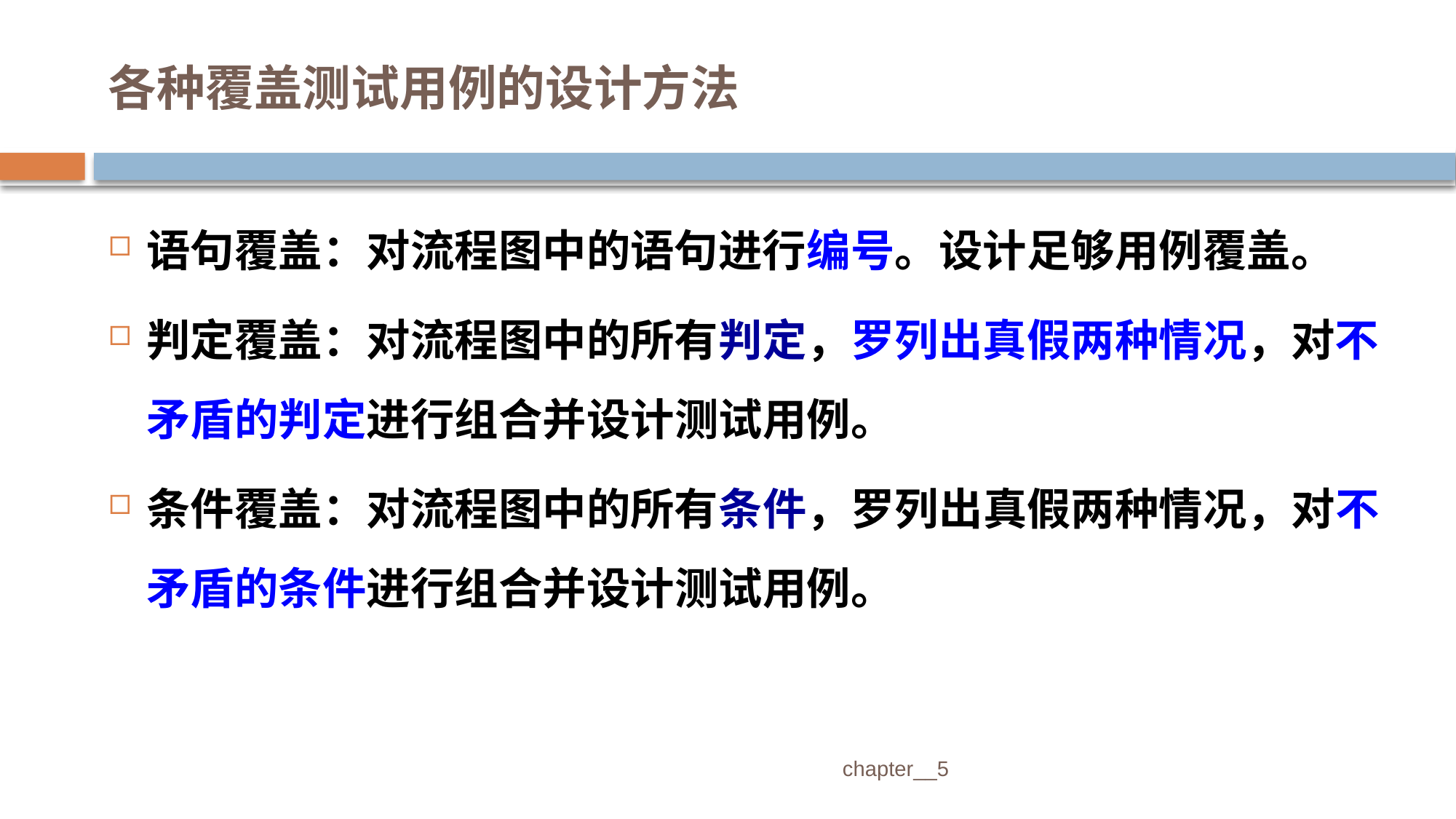

# 各种覆盖测试用例的设计方法
21
语句覆盖：对流程图中的语句进行编号。设计足够用例覆盖。
判定覆盖：对流程图中的所有判定，罗列出真假两种情况，对不矛盾的判定进行组合并设计测试用例。
条件覆盖：对流程图中的所有条件，罗列出真假两种情况，对不矛盾的条件进行组合并设计测试用例。
 chapter__5